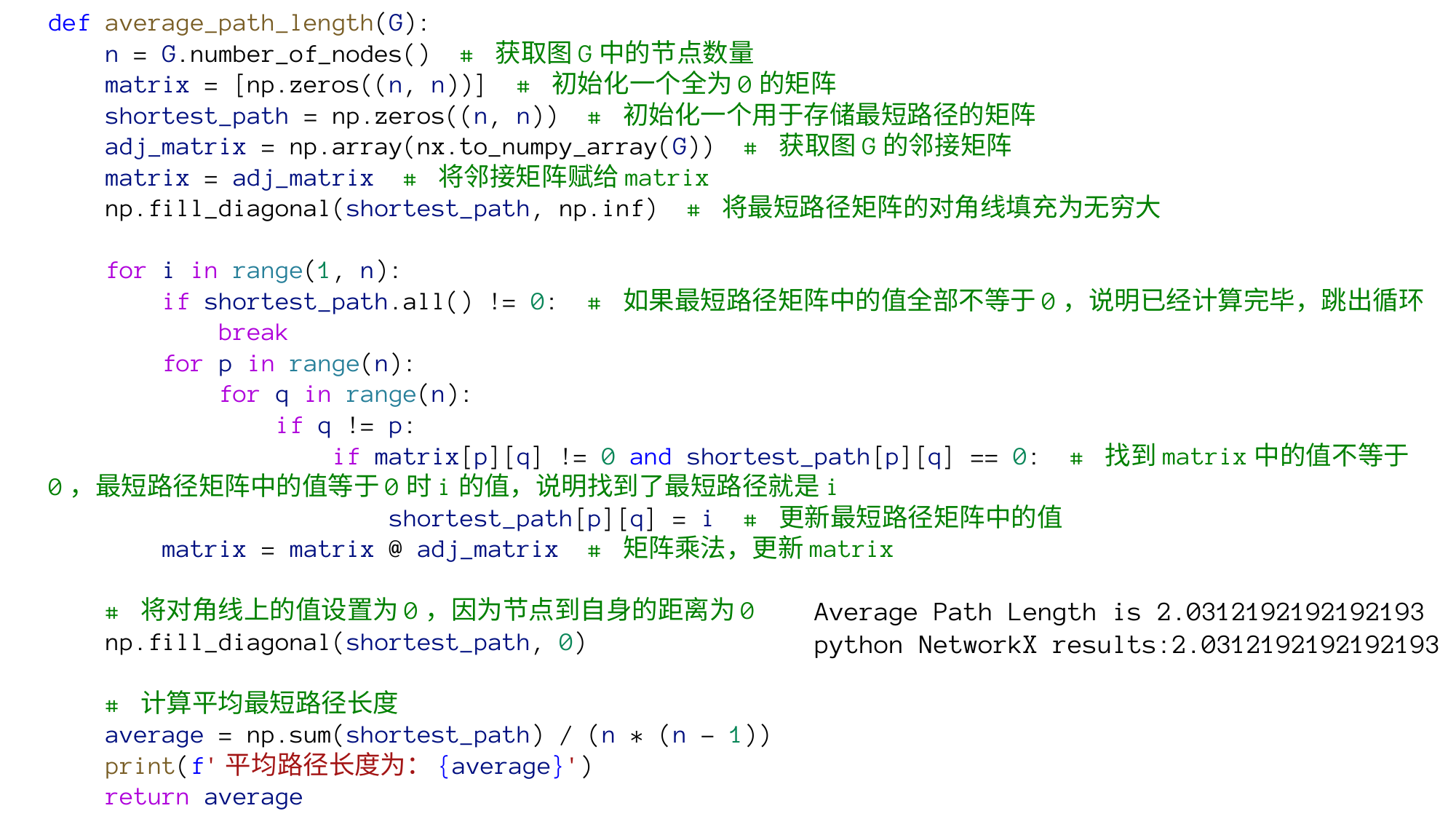

def average_path_length(G):
    n = G.number_of_nodes()  # 获取图G中的节点数量
    matrix = [np.zeros((n, n))]  # 初始化一个全为0的矩阵
    shortest_path = np.zeros((n, n))  # 初始化一个用于存储最短路径的矩阵
    adj_matrix = np.array(nx.to_numpy_array(G))  # 获取图G的邻接矩阵
    matrix = adj_matrix  # 将邻接矩阵赋给matrix
    np.fill_diagonal(shortest_path, np.inf)  # 将最短路径矩阵的对角线填充为无穷大
    for i in range(1, n):
        if shortest_path.all() != 0:  # 如果最短路径矩阵中的值全部不等于0，说明已经计算完毕，跳出循环
            break
        for p in range(n):
            for q in range(n):
                if q != p:
                    if matrix[p][q] != 0 and shortest_path[p][q] == 0:  # 找到matrix中的值不等于0，最短路径矩阵中的值等于0时i的值，说明找到了最短路径就是i
                        shortest_path[p][q] = i  # 更新最短路径矩阵中的值
        matrix = matrix @ adj_matrix  # 矩阵乘法，更新matrix
    # 将对角线上的值设置为0，因为节点到自身的距离为0
    np.fill_diagonal(shortest_path, 0)
    # 计算平均最短路径长度
    average = np.sum(shortest_path) / (n * (n - 1))
    print(f'平均路径长度为：{average}')
    return average
Average Path Length is 2.0312192192192193
python NetworkX results:2.0312192192192193